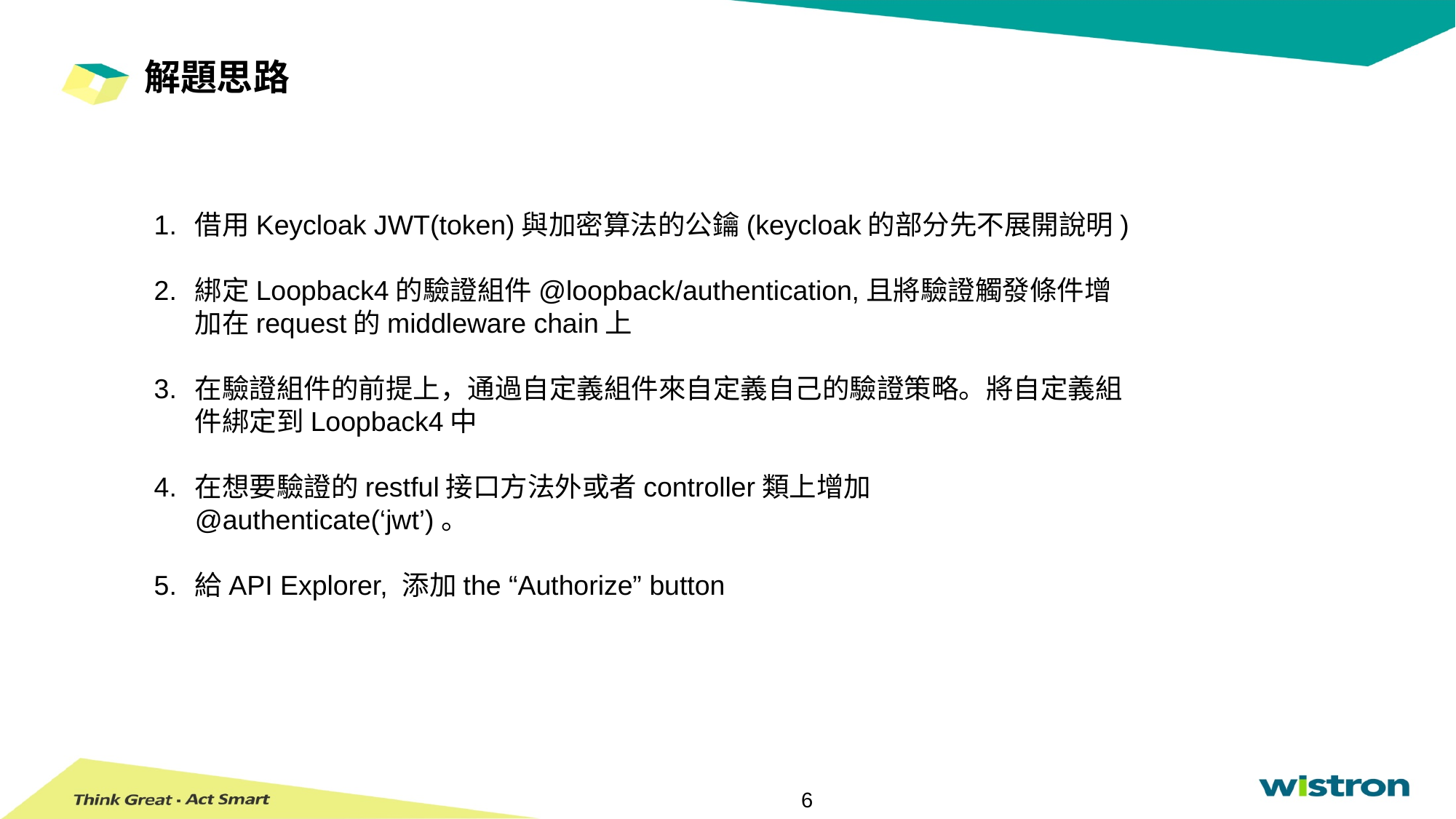

# 解題思路
借用Keycloak JWT(token)與加密算法的公鑰(keycloak的部分先不展開說明)

綁定Loopback4的驗證組件@loopback/authentication,且將驗證觸發條件增加在request的middleware chain上

在驗證組件的前提上，通過自定義組件來自定義自己的驗證策略。將自定義組件綁定到Loopback4中

在想要驗證的restful接口方法外或者controller類上增加@authenticate(‘jwt’)。

給API Explorer, 添加the “Authorize” button